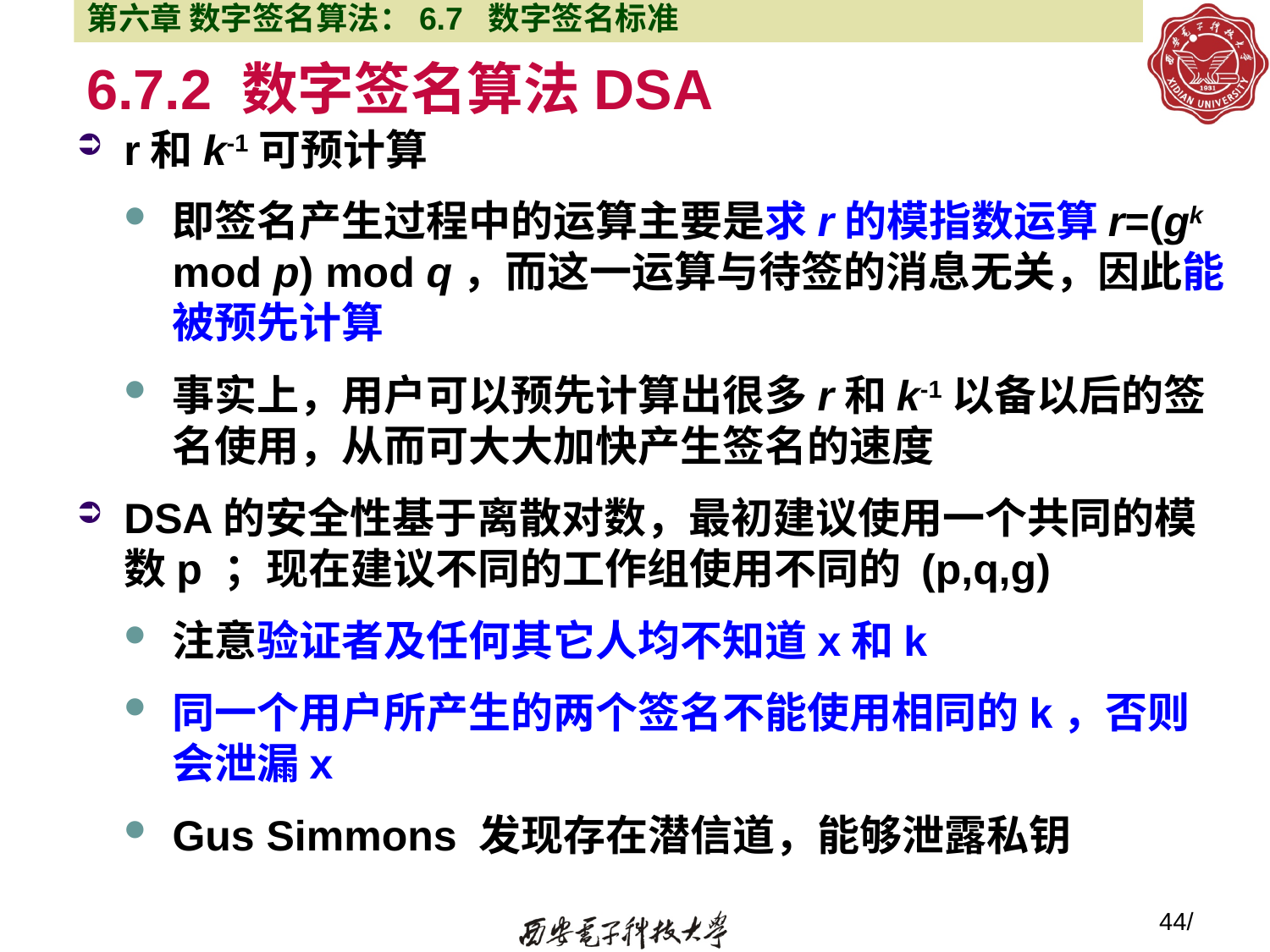

第六章 数字签名算法：6.7  数字签名标准
# 6.7.2 数字签名算法DSA
r和k-1可预计算
即签名产生过程中的运算主要是求r的模指数运算r=(gk mod p) mod q，而这一运算与待签的消息无关，因此能被预先计算
事实上，用户可以预先计算出很多r和k-1以备以后的签名使用，从而可大大加快产生签名的速度
DSA的安全性基于离散对数，最初建议使用一个共同的模数p ；现在建议不同的工作组使用不同的 (p,q,g)
注意验证者及任何其它人均不知道x和k
同一个用户所产生的两个签名不能使用相同的k，否则会泄漏x
Gus Simmons 发现存在潜信道，能够泄露私钥
44/